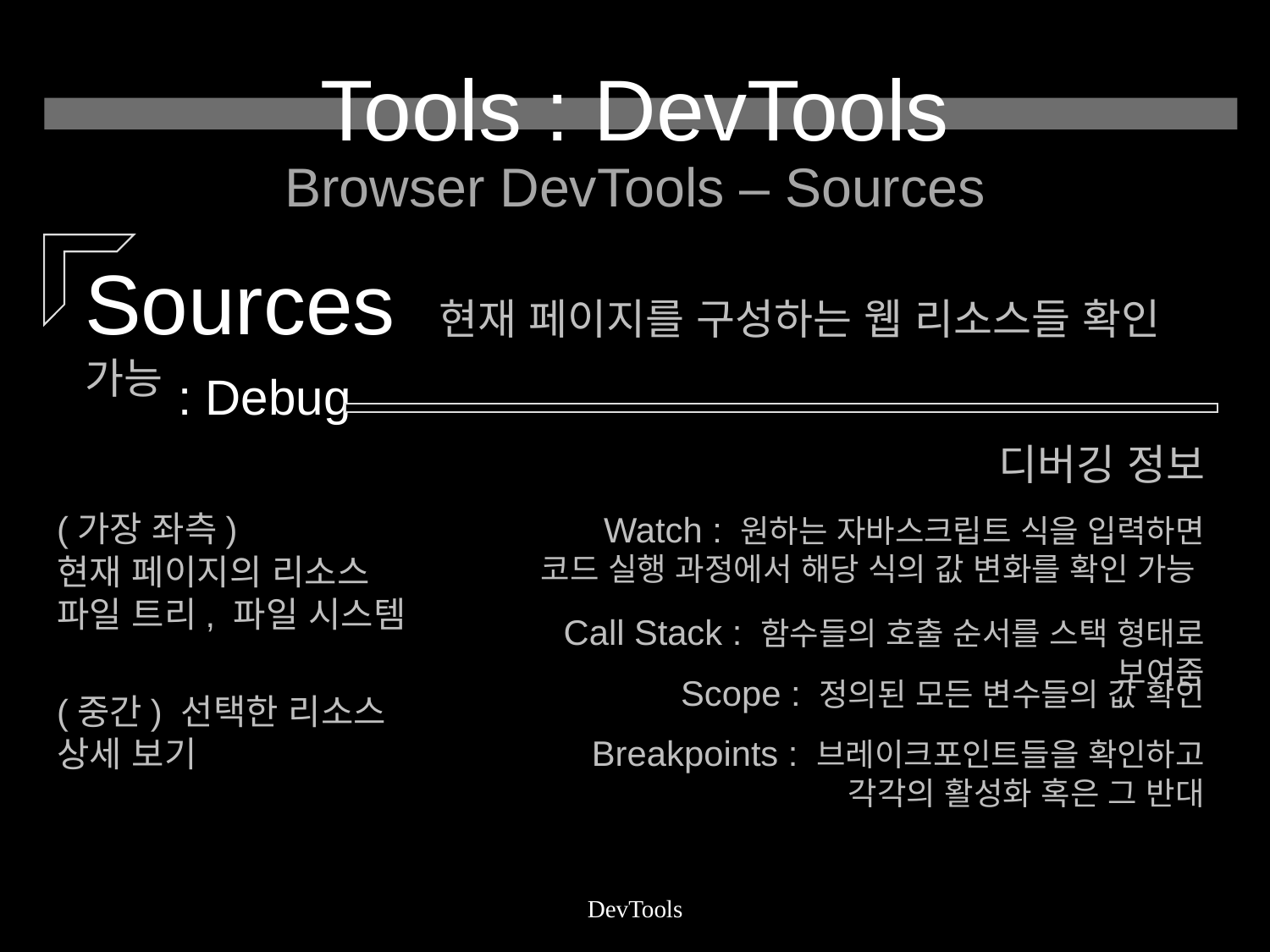

# Tools : DevTools Browser DevTools – Sources

Sources 현재 페이지를 구성하는 웹 리소스들 확인 가능
 : Debug

디버깅 정보
(가장 좌측)
현재 페이지의 리소스 파일 트리, 파일 시스템

Watch : 원하는 자바스크립트 식을 입력하면 코드 실행 과정에서 해당 식의 값 변화를 확인 가능
Call Stack : 함수들의 호출 순서를 스택 형태로 보여줌
Scope : 정의된 모든 변수들의 값 확인
(중간) 선택한 리소스 상세 보기
Breakpoints : 브레이크포인트들을 확인하고 각각의 활성화 혹은 그 반대
DevTools